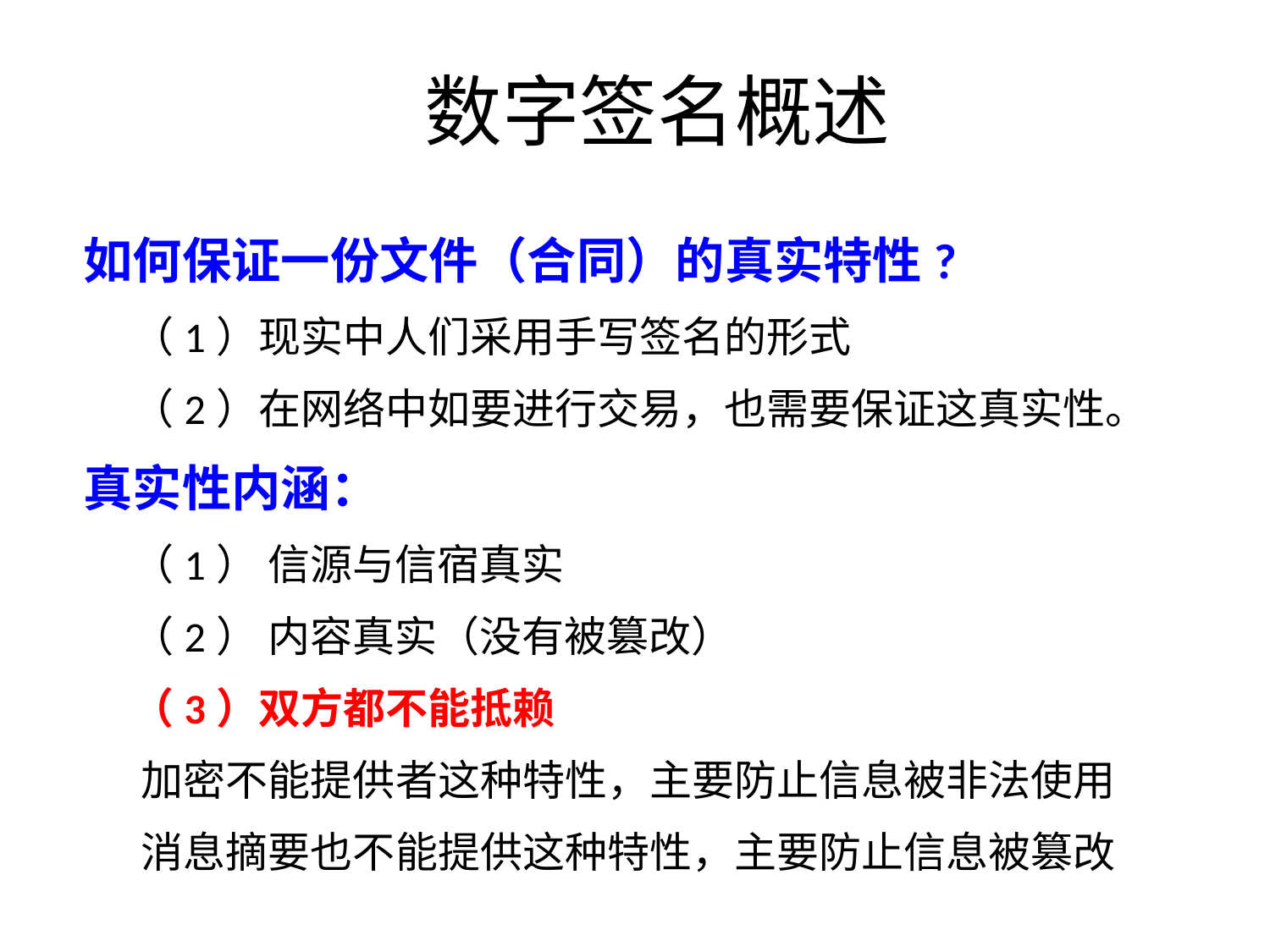

# 数字签名概述
如何保证一份文件（合同）的真实特性?
    （1）现实中人们采用手写签名的形式
    （2）在网络中如要进行交易，也需要保证这真实性。
真实性内涵：
    （1） 信源与信宿真实
    （2） 内容真实（没有被篡改）
    （3）双方都不能抵赖
     加密不能提供者这种特性，主要防止信息被非法使用
     消息摘要也不能提供这种特性，主要防止信息被篡改